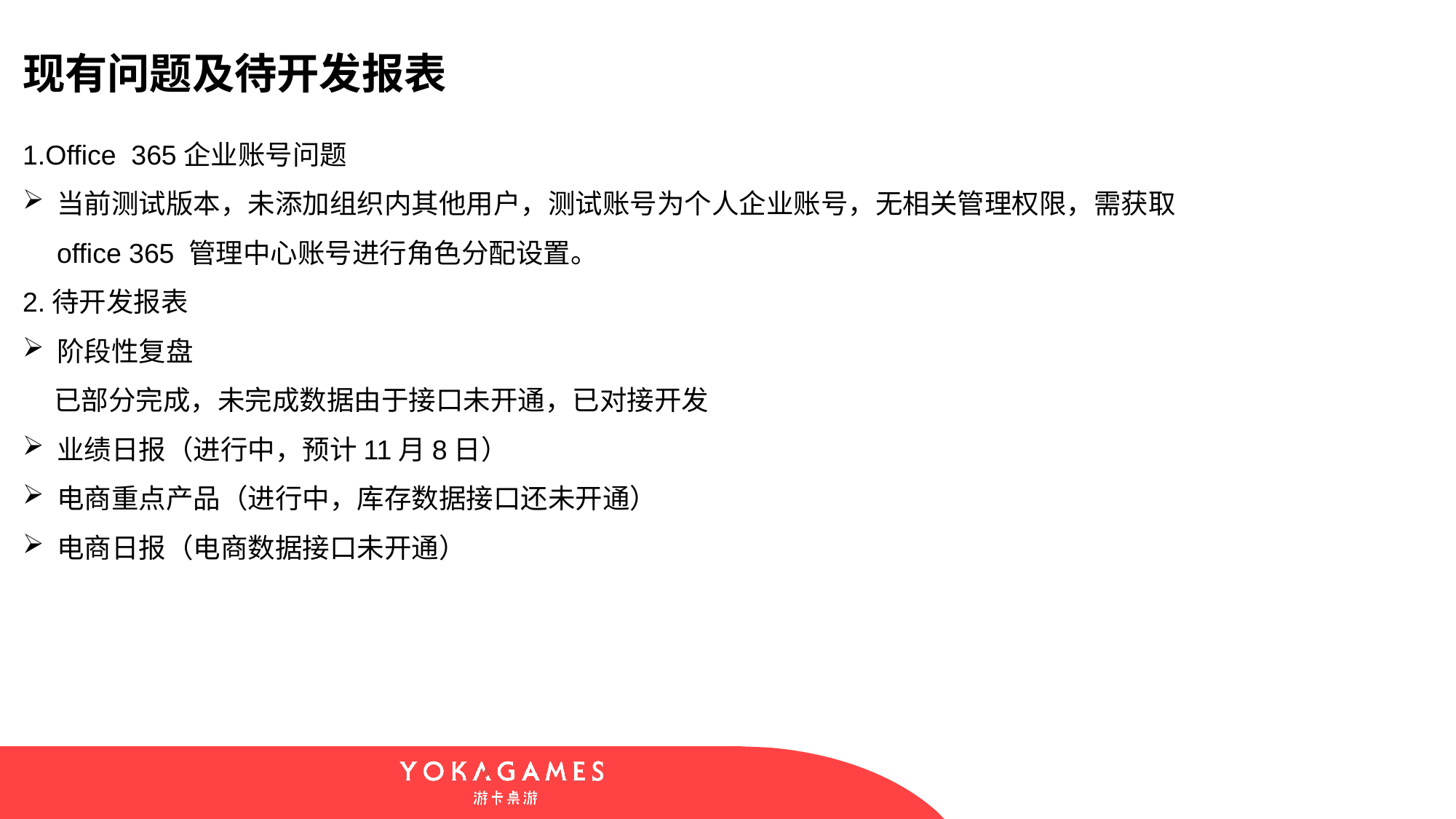

现有问题及待开发报表
1.Office  365企业账号问题
当前测试版本，未添加组织内其他用户，测试账号为个人企业账号，无相关管理权限，需获取office 365 管理中心账号进行角色分配设置。
2.待开发报表
阶段性复盘
    已部分完成，未完成数据由于接口未开通，已对接开发
业绩日报（进行中，预计11月8日）
电商重点产品（进行中，库存数据接口还未开通）
电商日报（电商数据接口未开通）